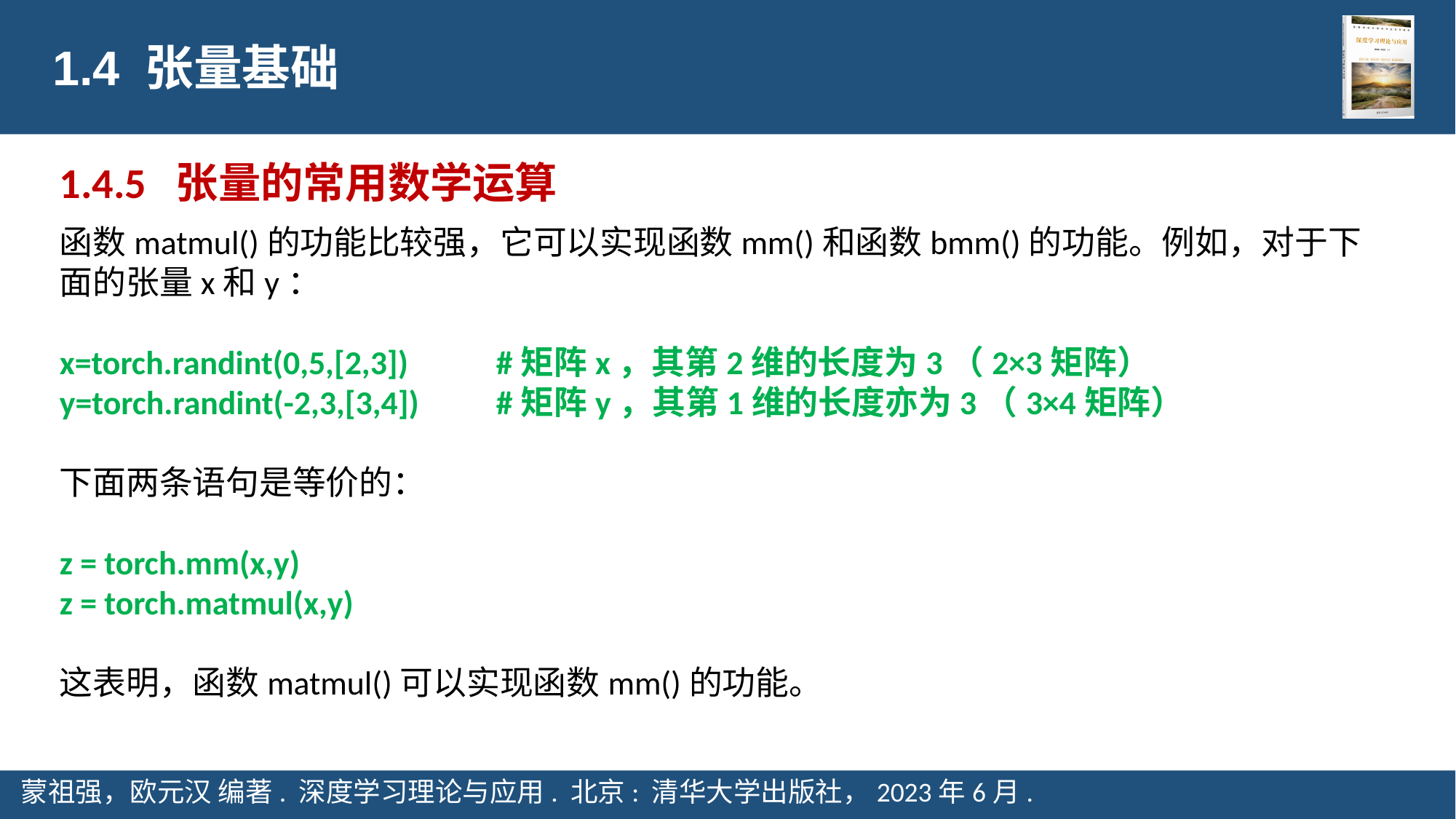

1.4 张量基础

1.4.5  张量的常用数学运算
函数matmul()的功能比较强，它可以实现函数mm()和函数bmm()的功能。例如，对于下面的张量x和y：

x=torch.randint(0,5,[2,3])  	#矩阵x，其第2维的长度为3（2×3矩阵）
y=torch.randint(-2,3,[3,4])	#矩阵y，其第1维的长度亦为3（3×4矩阵）

下面两条语句是等价的：

z = torch.mm(x,y)
z = torch.matmul(x,y)

这表明，函数matmul()可以实现函数mm()的功能。